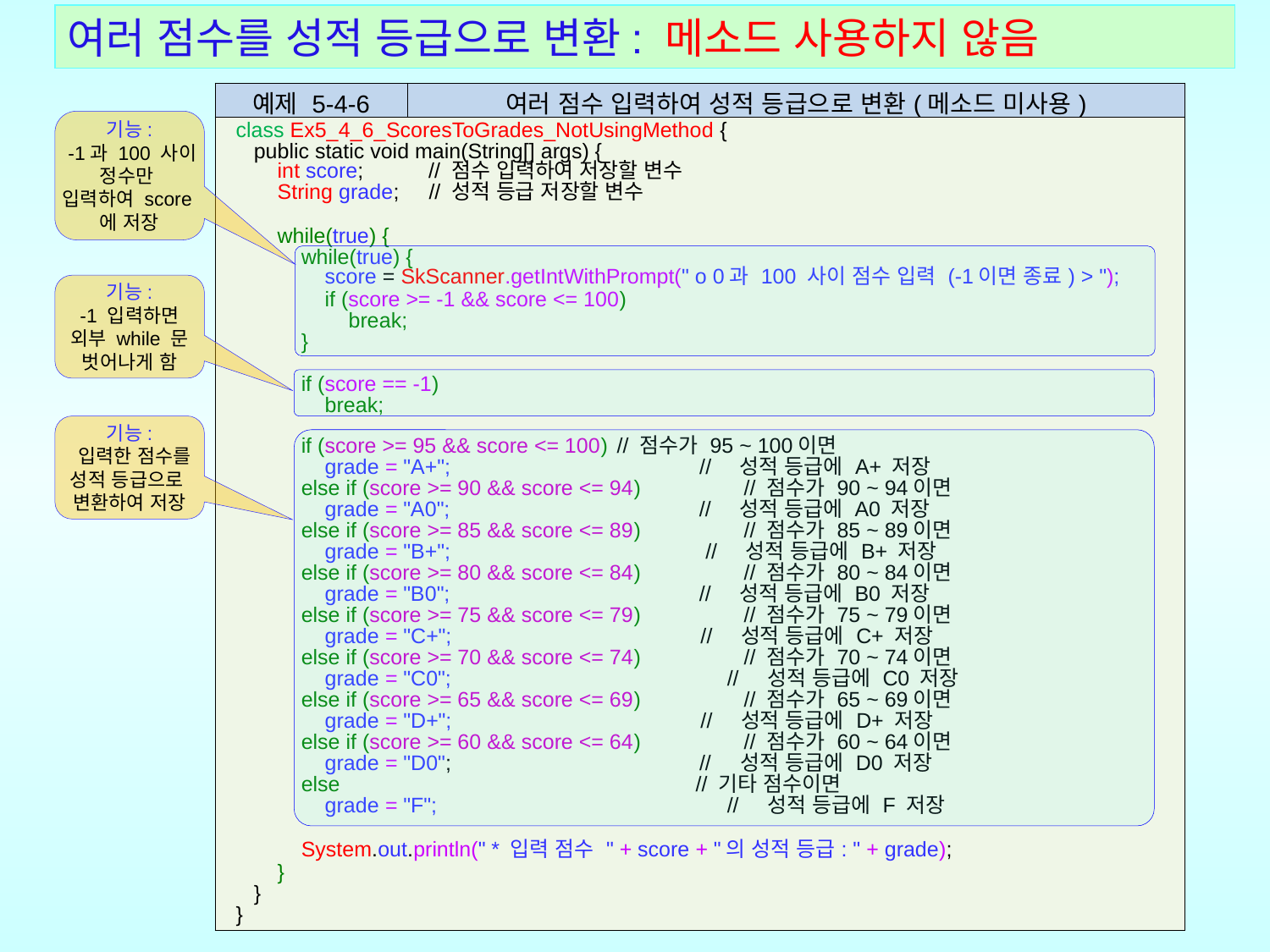

여러 점수를 성적 등급으로 변환: 메소드 사용하지 않음
| 예제 5-4-6 | 여러 점수 입력하여 성적 등급으로 변환(메소드 미사용) |
| --- | --- |
| class Ex5\_4\_6\_ScoresToGrades\_NotUsingMethod { public static void main(String[] args) { int score; // 점수 입력하여 저장할 변수 String grade; // 성적 등급 저장할 변수 while(true) { while(true) { score = SkScanner.getIntWithPrompt(" o 0과 100 사이 점수 입력 (-1이면 종료) > "); if (score >= -1 && score <= 100) break; } if (score == -1) break; if (score >= 95 && score <= 100) // 점수가 95 ~ 100이면 grade = "A+"; // 성적 등급에 A+ 저장 else if (score >= 90 && score <= 94) // 점수가 90 ~ 94이면 grade = "A0"; // 성적 등급에 A0 저장 else if (score >= 85 && score <= 89) // 점수가 85 ~ 89이면 grade = "B+"; // 성적 등급에 B+ 저장 else if (score >= 80 && score <= 84) // 점수가 80 ~ 84이면 grade = "B0"; // 성적 등급에 B0 저장 else if (score >= 75 && score <= 79) // 점수가 75 ~ 79이면 grade = "C+"; // 성적 등급에 C+ 저장 else if (score >= 70 && score <= 74) // 점수가 70 ~ 74이면 grade = "C0"; // 성적 등급에 C0 저장 else if (score >= 65 && score <= 69) // 점수가 65 ~ 69이면 grade = "D+"; // 성적 등급에 D+ 저장 else if (score >= 60 && score <= 64) // 점수가 60 ~ 64이면 grade = "D0"; // 성적 등급에 D0 저장 else // 기타 점수이면 grade = "F"; // 성적 등급에 F 저장 System.out.println(" \* 입력 점수 " + score + "의 성적 등급: " + grade); } } } |  |
기능:
 -1과 100 사이 정수만
입력하여 score에 저장

기능:
 -1 입력하면
외부 while 문 벗어나게 함

기능:
 입력한 점수를 성적 등급으로
변환하여 저장